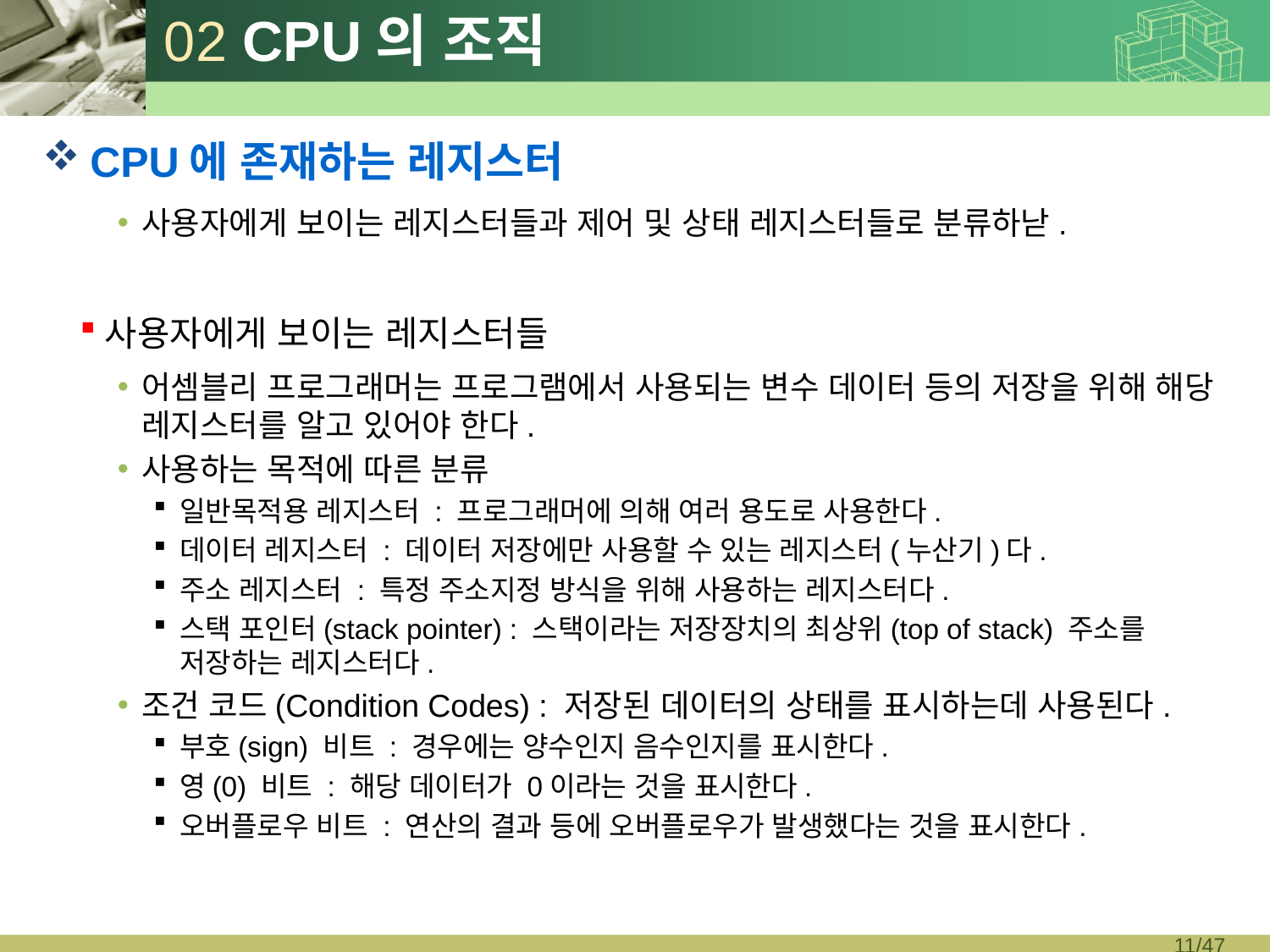

# 02 CPU의 조직
CPU에 존재하는 레지스터
사용자에게 보이는 레지스터들과 제어 및 상태 레지스터들로 분류하낟.

사용자에게 보이는 레지스터들
어셈블리 프로그래머는 프로그램에서 사용되는 변수 데이터 등의 저장을 위해 해당 레지스터를 알고 있어야 한다.
사용하는 목적에 따른 분류
일반목적용 레지스터 : 프로그래머에 의해 여러 용도로 사용한다.
데이터 레지스터 : 데이터 저장에만 사용할 수 있는 레지스터(누산기)다.
주소 레지스터 : 특정 주소지정 방식을 위해 사용하는 레지스터다.
스택 포인터(stack pointer) : 스택이라는 저장장치의 최상위(top of stack) 주소를 저장하는 레지스터다.
조건 코드(Condition Codes) : 저장된 데이터의 상태를 표시하는데 사용된다.
부호(sign) 비트 : 경우에는 양수인지 음수인지를 표시한다.
영(0) 비트 : 해당 데이터가 0이라는 것을 표시한다.
오버플로우 비트 : 연산의 결과 등에 오버플로우가 발생했다는 것을 표시한다.